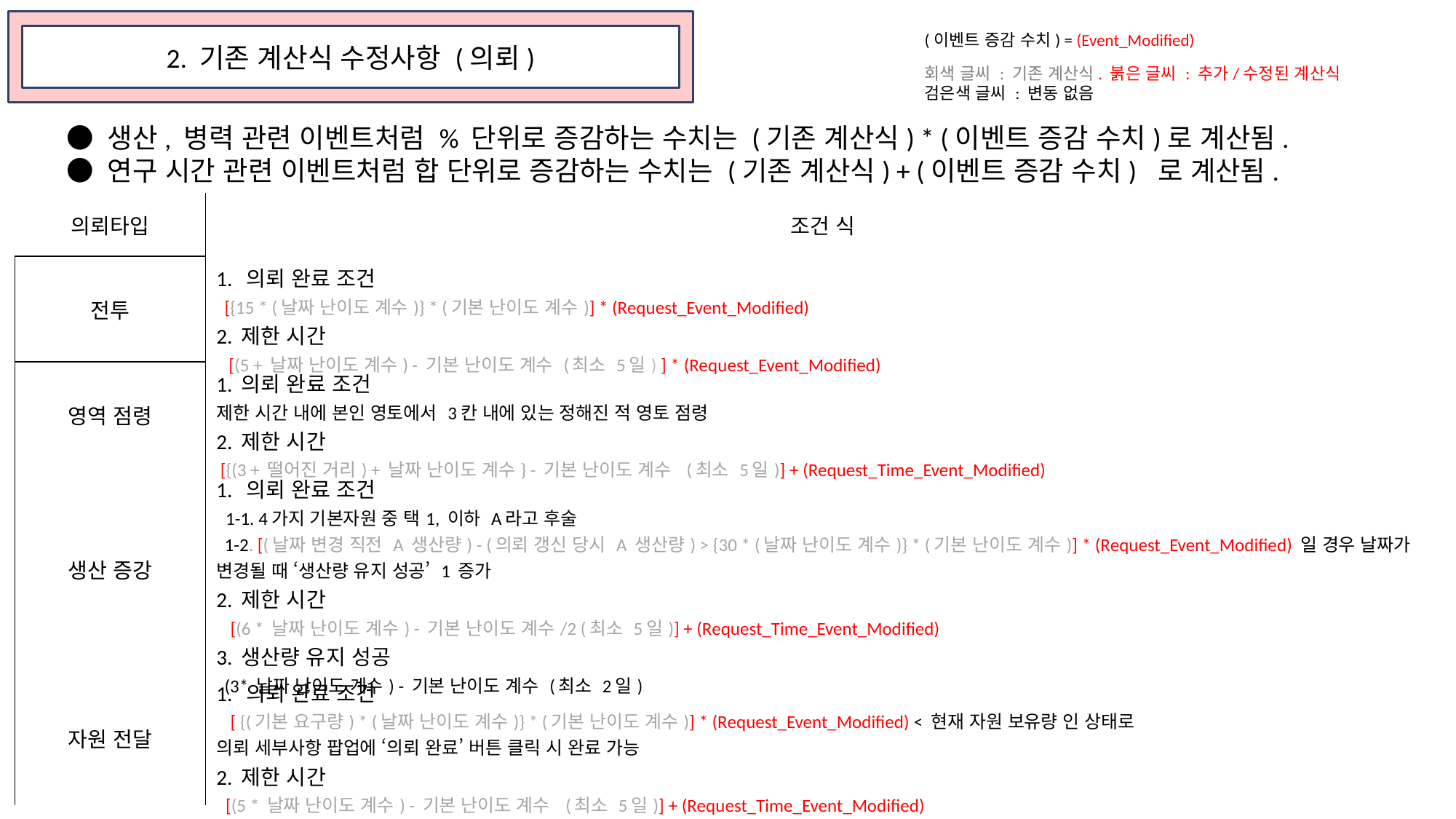

(이벤트 증감 수치) = (Event_Modified)
2. 기존 계산식 수정사항 (의뢰)
회색 글씨 : 기존 계산식. 붉은 글씨 : 추가/수정된 계산식
검은색 글씨 : 변동 없음
● 생산, 병력 관련 이벤트처럼 % 단위로 증감하는 수치는 (기존 계산식) * (이벤트 증감 수치)로 계산됨.
● 연구 시간 관련 이벤트처럼 합 단위로 증감하는 수치는 (기존 계산식) + (이벤트 증감 수치)	로 계산됨.
| 의뢰타입 | 조건 식 |
| --- | --- |
| 전투 | 1. 의뢰 완료 조건 [{15 \* (날짜 난이도 계수)} \* (기본 난이도 계수)] \* (Request\_Event\_Modified) 2. 제한 시간 [(5 + 날짜 난이도 계수) - 기본 난이도 계수 (최소 5일) ] \* (Request\_Event\_Modified) |
| 영역 점령 | 1. 의뢰 완료 조건 제한 시간 내에 본인 영토에서 3칸 내에 있는 정해진 적 영토 점령 2. 제한 시간 [{(3 + 떨어진 거리) + 날짜 난이도 계수} - 기본 난이도 계수 (최소 5일)] + (Request\_Time\_Event\_Modified) |
| 생산 증강 | 1. 의뢰 완료 조건 1-1. 4가지 기본자원 중 택1, 이하 A라고 후술 1-2. [(날짜 변경 직전 A 생산량) - (의뢰 갱신 당시 A 생산량) > {30 \* (날짜 난이도 계수)} \* (기본 난이도 계수)] \* (Request\_Event\_Modified) 일 경우 날짜가 변경될 때 ‘생산량 유지 성공’ 1 증가 2. 제한 시간 [(6 \* 날짜 난이도 계수) - 기본 난이도 계수/2 (최소 5일)] + (Request\_Time\_Event\_Modified) 3. 생산량 유지 성공 (3\* 날짜 난이도 계수) - 기본 난이도 계수 (최소 2일) |
| 자원 전달 | 1. 의뢰 완료 조건 [ {(기본 요구량) \* (날짜 난이도 계수)} \* (기본 난이도 계수)] \* (Request\_Event\_Modified) < 현재 자원 보유량 인 상태로 의뢰 세부사항 팝업에 ‘의뢰 완료’ 버튼 클릭 시 완료 가능 2. 제한 시간 [(5 \* 날짜 난이도 계수) - 기본 난이도 계수 (최소 5일)] + (Request\_Time\_Event\_Modified) |